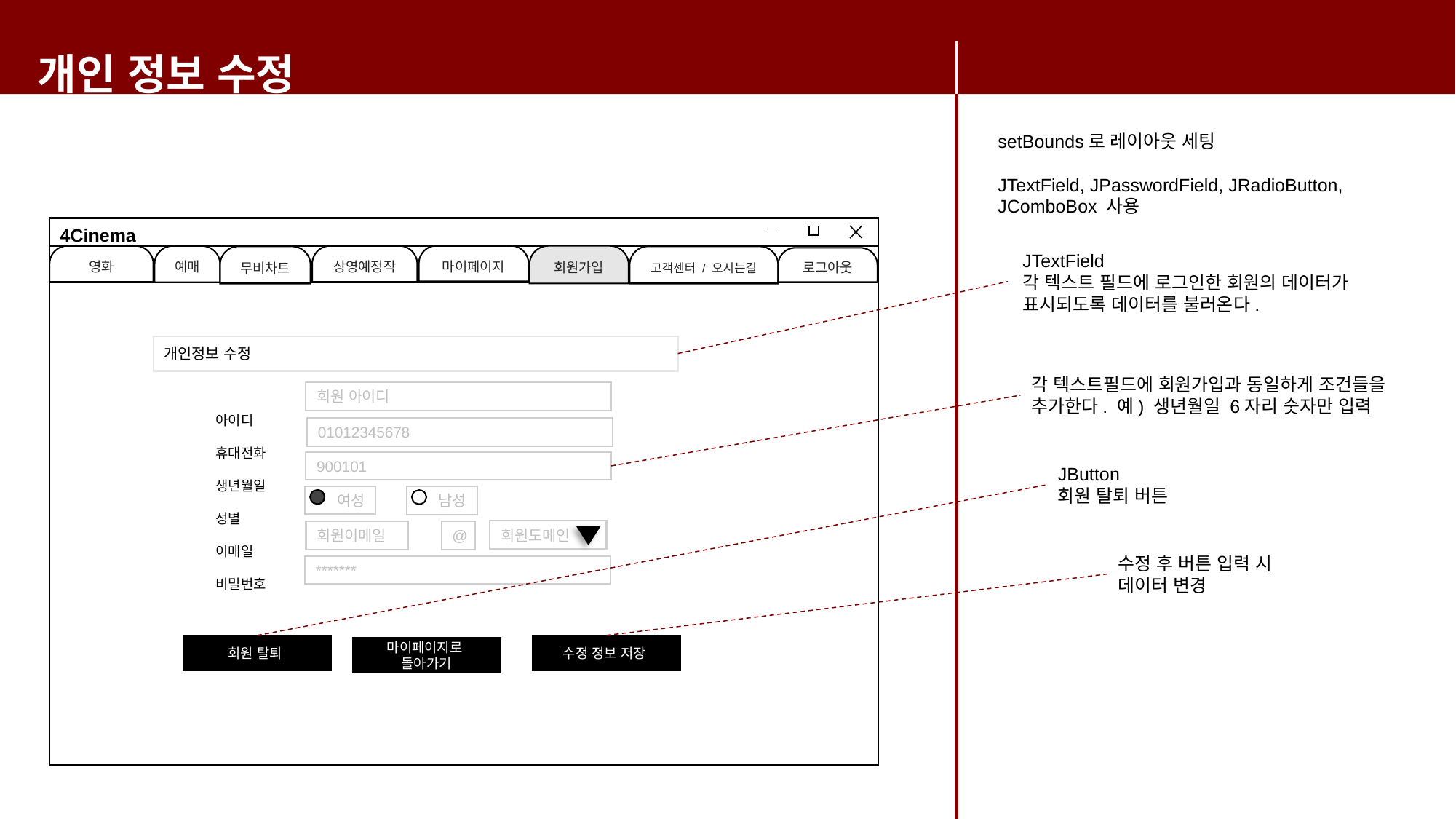

개인 정보 수정
setBounds로 레이아웃 세팅

JTextField, JPasswordField, JRadioButton, JComboBox 사용
4Cinema

JTextField
각 텍스트 필드에 로그인한 회원의 데이터가 표시되도록 데이터를 불러온다.
마이페이지
영화
상영예정작
회원가입
예매
무비차트
고객센터 / 오시는길
로그아웃
개인정보 수정
각 텍스트필드에 회원가입과 동일하게 조건들을
추가한다. 예) 생년월일 6자리 숫자만 입력
회원 아이디
아이디
휴대전화
생년월일
성별
이메일
비밀번호

01012345678
900101
JButton
회원 탈퇴 버튼
여성
남성

회원도메인
회원이메일
@

수정 후 버튼 입력 시
데이터 변경
*******
수정 정보 저장
회원 탈퇴
마이페이지로
돌아가기